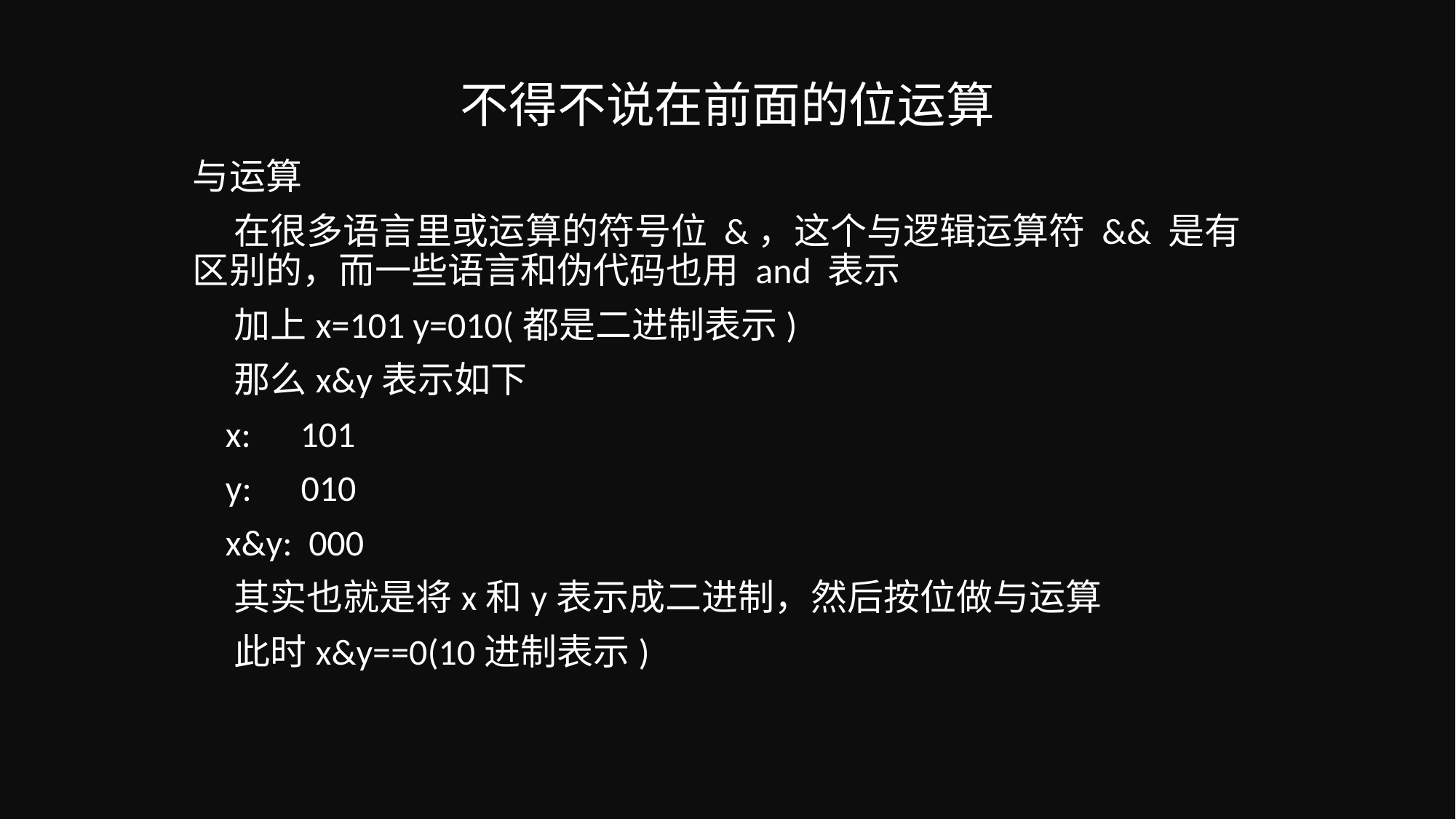

# 不得不说在前面的位运算
与运算
    在很多语言里或运算的符号位 &，这个与逻辑运算符 && 是有区别的，而一些语言和伪代码也用 and 表示
    加上x=101 y=010(都是二进制表示)
    那么x&y表示如下
    x:      101
    y:      010
    x&y:  000
    其实也就是将x和y表示成二进制，然后按位做与运算
    此时x&y==0(10进制表示)